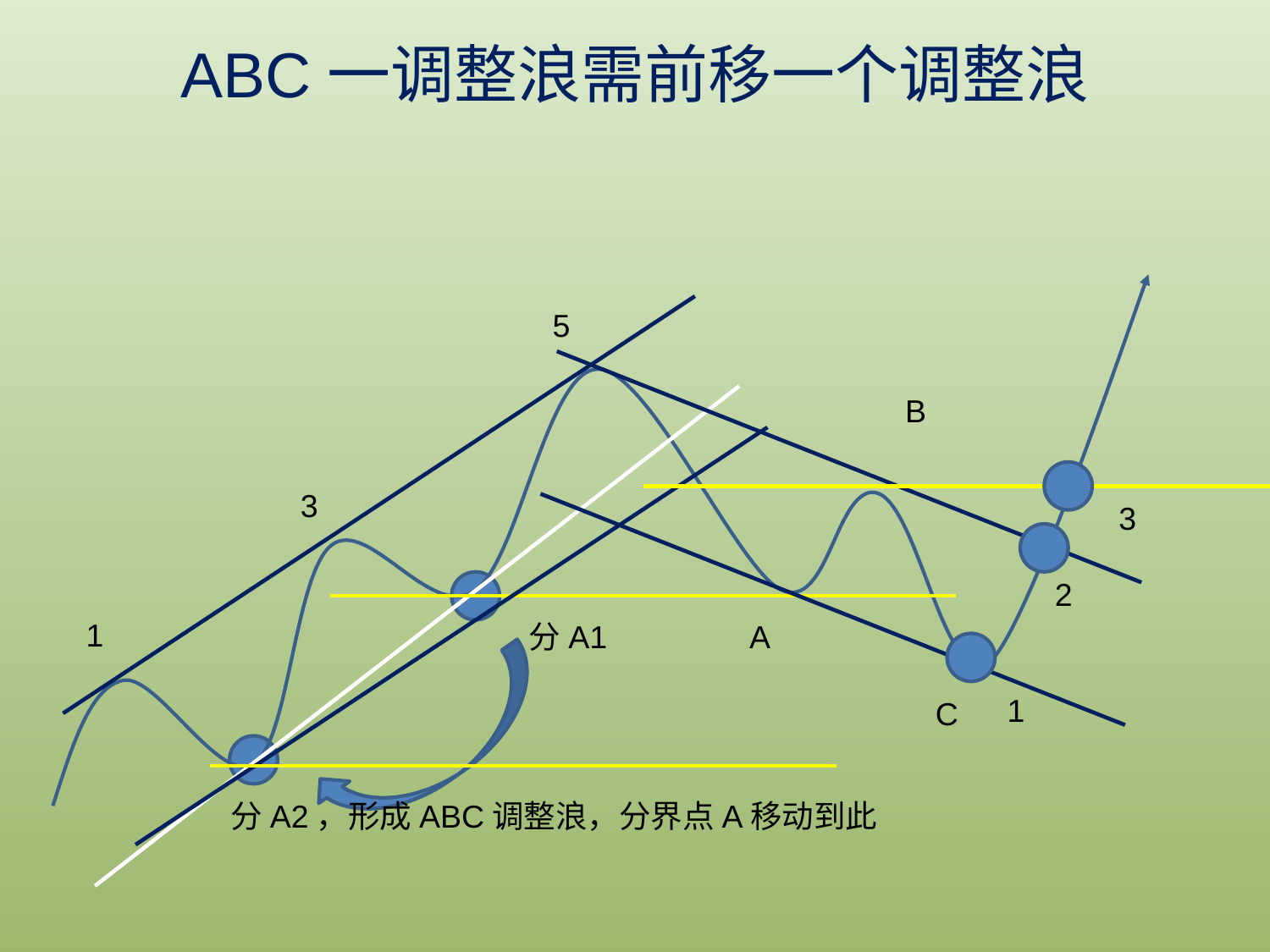

ABC一调整浪需前移一个调整浪

5
B

3
3

2

1
分A1
A

1
C

分A2，形成ABC调整浪，分界点A移动到此